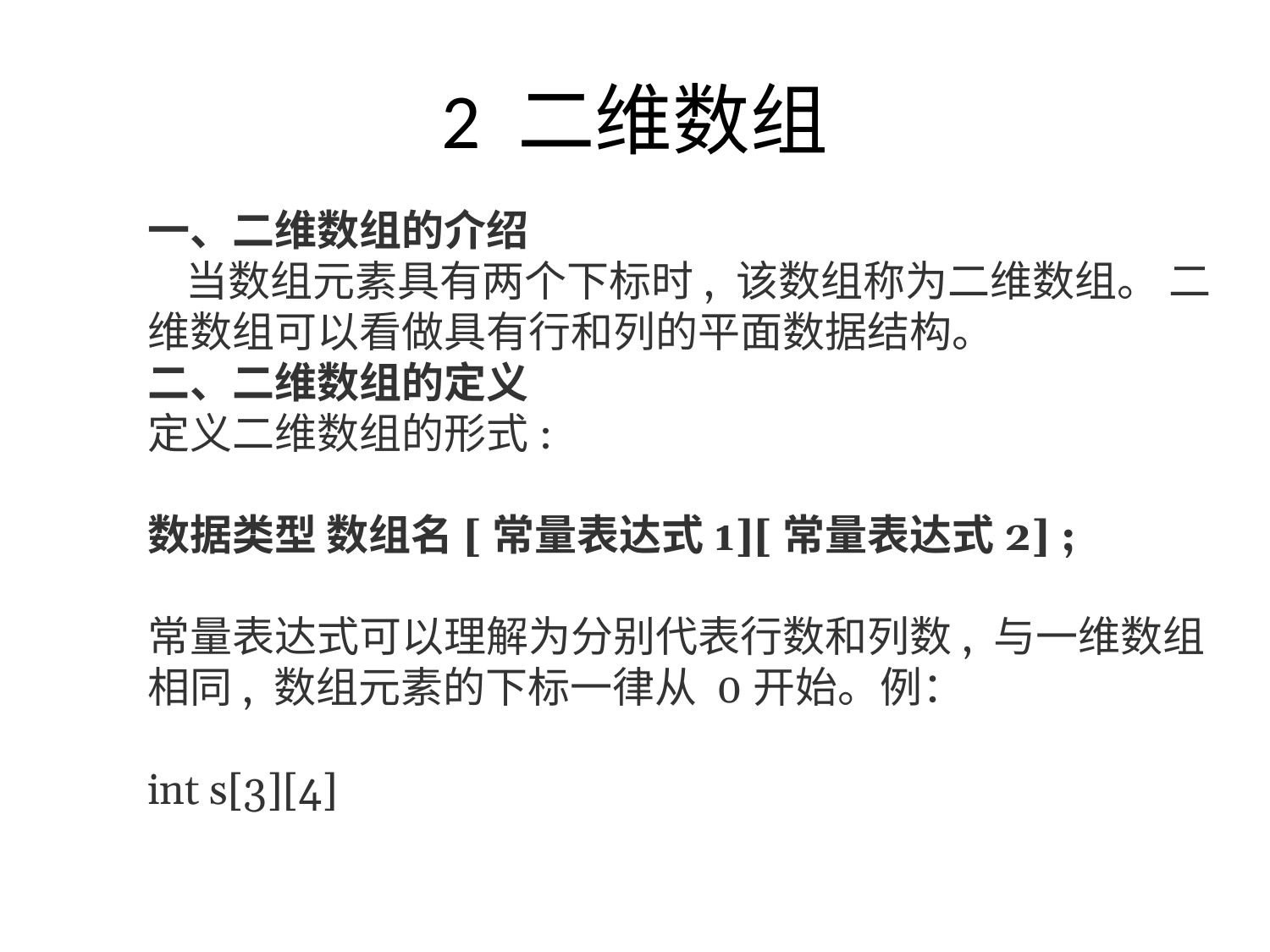

# 2 二维数组
一、二维数组的介绍
   当数组元素具有两个下标时, 该数组称为二维数组。 二维数组可以看做具有行和列的平面数据结构。
二、二维数组的定义
定义二维数组的形式:

数据类型 数组名[常量表达式1][常量表达式2] ;

常量表达式可以理解为分别代表行数和列数, 与一维数组相同, 数组元素的下标一律从 0开始。例：

int s[3][4]